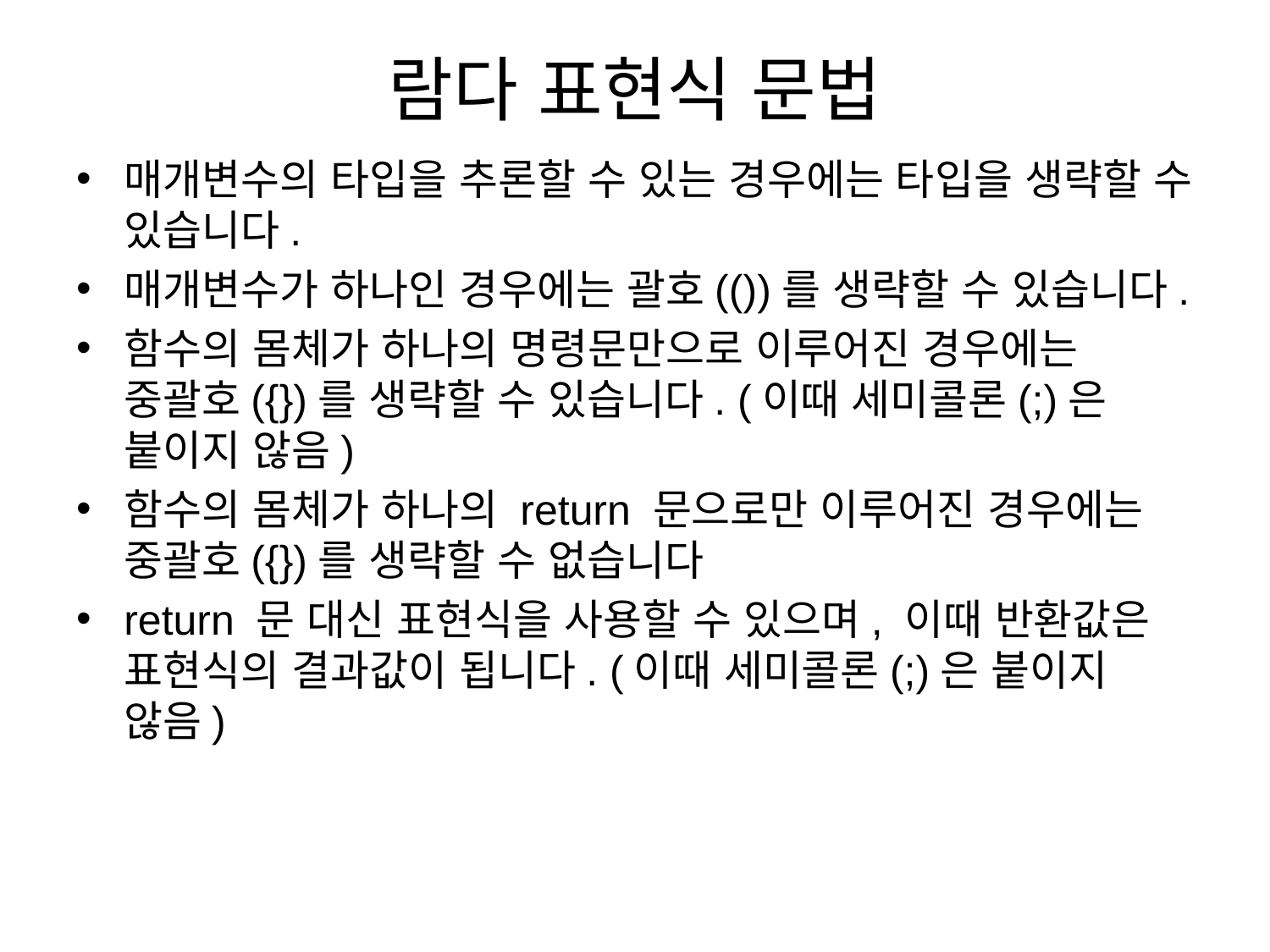

# 람다 표현식 문법
매개변수의 타입을 추론할 수 있는 경우에는 타입을 생략할 수 있습니다.
매개변수가 하나인 경우에는 괄호(())를 생략할 수 있습니다.
함수의 몸체가 하나의 명령문만으로 이루어진 경우에는 중괄호({})를 생략할 수 있습니다. (이때 세미콜론(;)은 붙이지 않음)
함수의 몸체가 하나의 return 문으로만 이루어진 경우에는 중괄호({})를 생략할 수 없습니다
return 문 대신 표현식을 사용할 수 있으며, 이때 반환값은 표현식의 결과값이 됩니다. (이때 세미콜론(;)은 붙이지 않음)